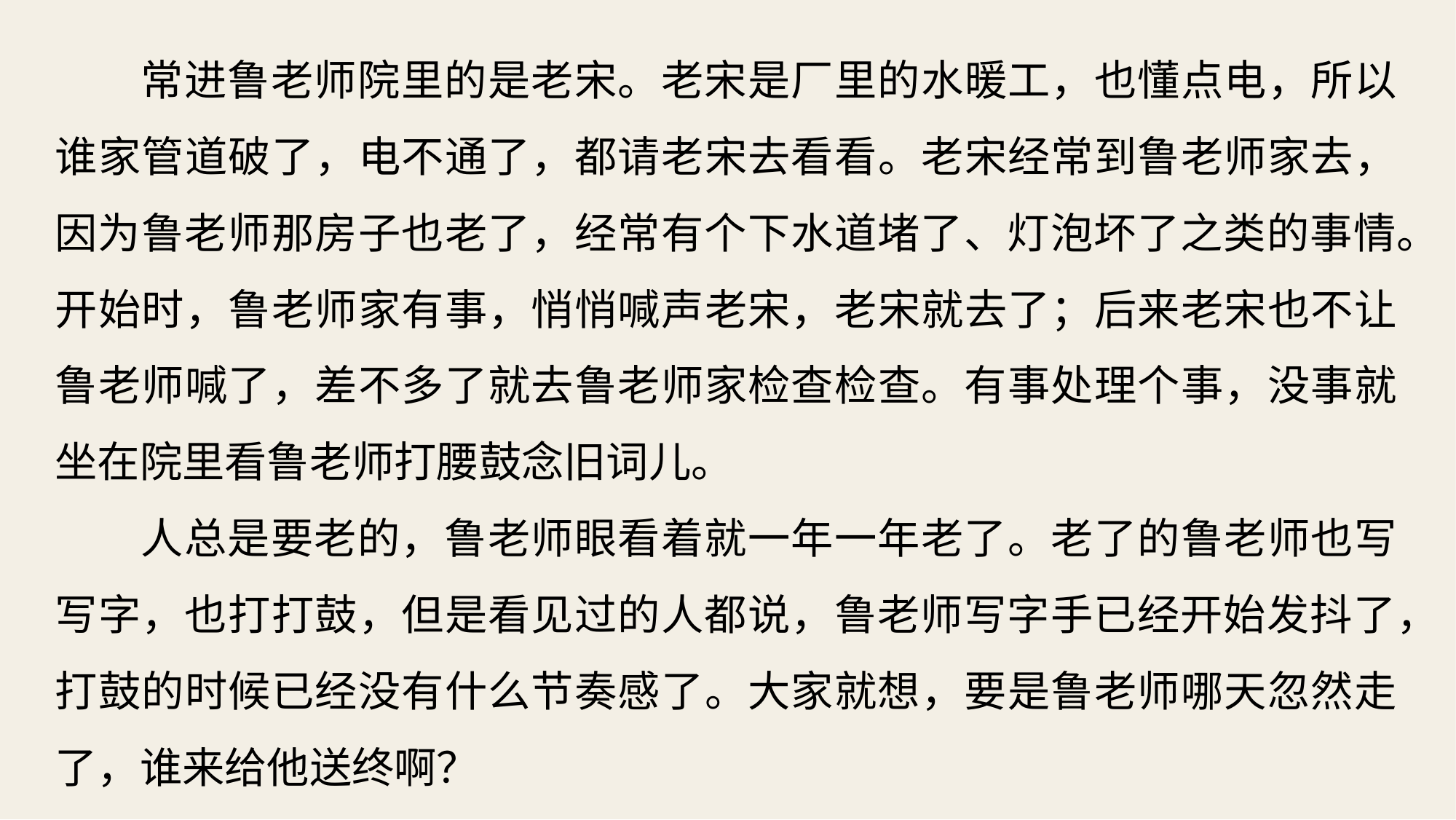

常进鲁老师院里的是老宋。老宋是厂里的水暖工，也懂点电，所以谁家管道破了，电不通了，都请老宋去看看。老宋经常到鲁老师家去，因为鲁老师那房子也老了，经常有个下水道堵了、灯泡坏了之类的事情。开始时，鲁老师家有事，悄悄喊声老宋，老宋就去了；后来老宋也不让鲁老师喊了，差不多了就去鲁老师家检查检查。有事处理个事，没事就坐在院里看鲁老师打腰鼓念旧词儿。
人总是要老的，鲁老师眼看着就一年一年老了。老了的鲁老师也写写字，也打打鼓，但是看见过的人都说，鲁老师写字手已经开始发抖了，打鼓的时候已经没有什么节奏感了。大家就想，要是鲁老师哪天忽然走了，谁来给他送终啊？